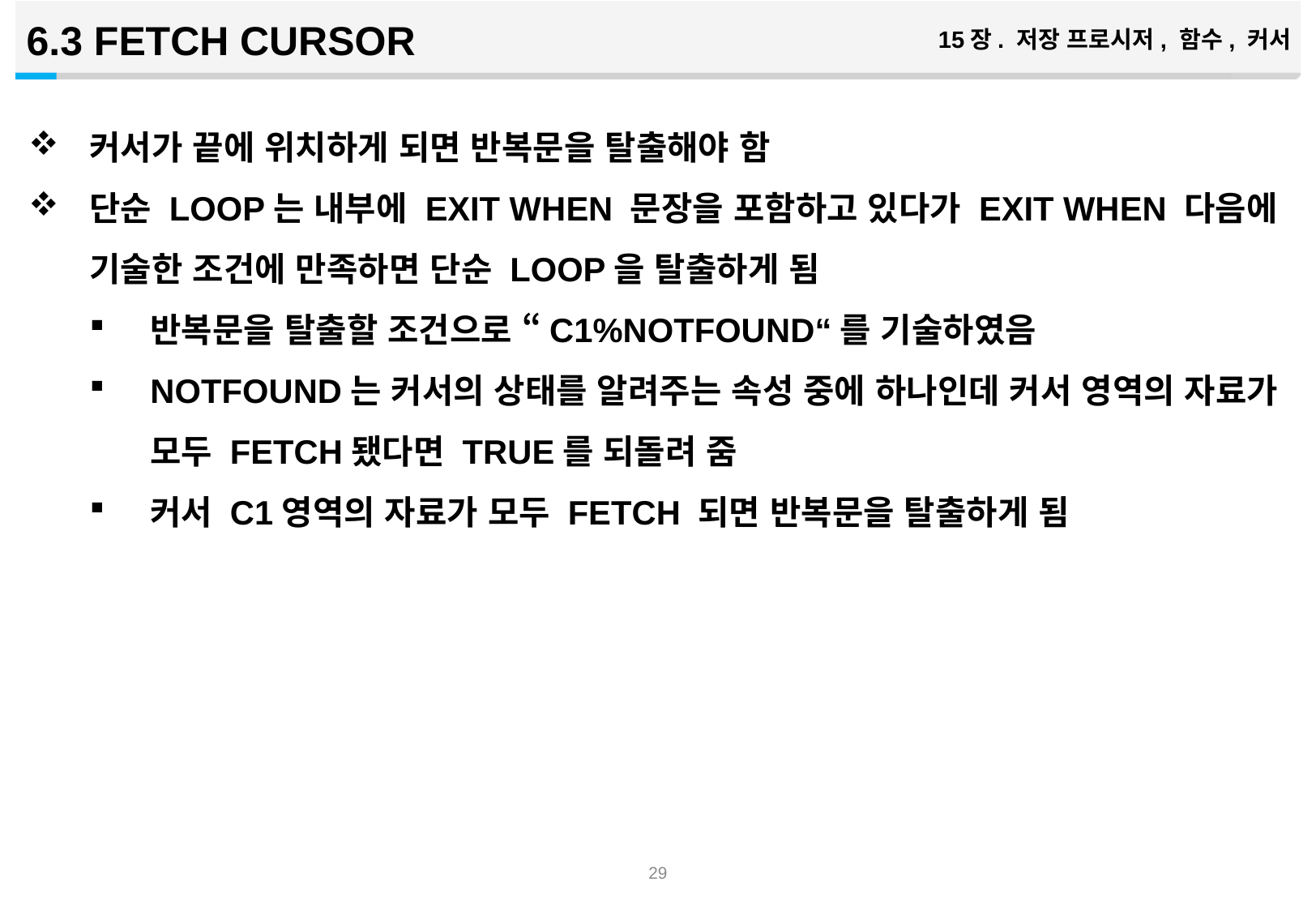

6.3 FETCH CURSOR
15장. 저장 프로시저, 함수, 커서
커서가 끝에 위치하게 되면 반복문을 탈출해야 함
단순 LOOP는 내부에 EXIT WHEN 문장을 포함하고 있다가 EXIT WHEN 다음에 기술한 조건에 만족하면 단순 LOOP을 탈출하게 됨
반복문을 탈출할 조건으로 “C1%NOTFOUND“를 기술하였음
NOTFOUND는 커서의 상태를 알려주는 속성 중에 하나인데 커서 영역의 자료가 모두 FETCH됐다면 TRUE를 되돌려 줌
커서 C1영역의 자료가 모두 FETCH 되면 반복문을 탈출하게 됨
29